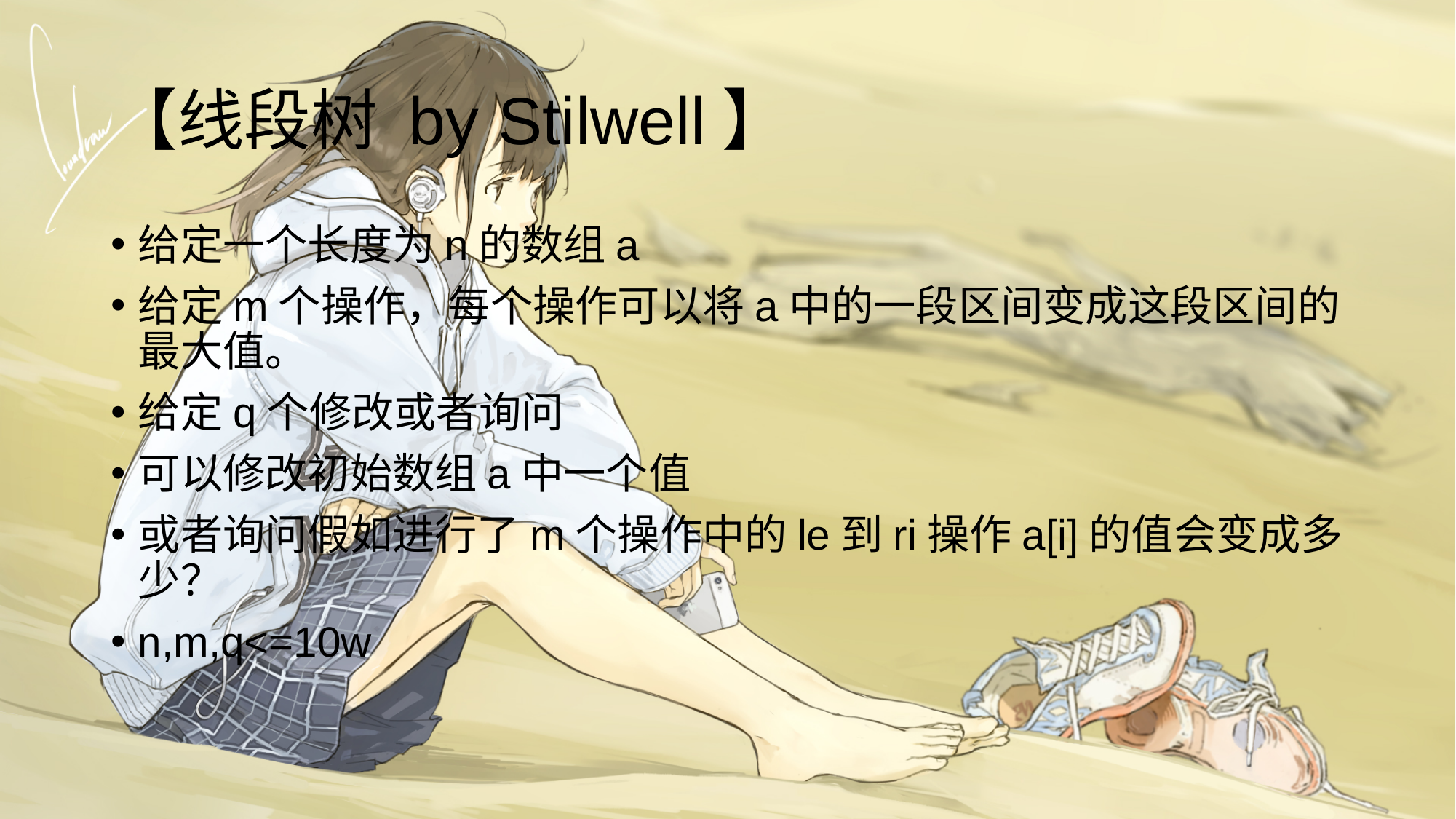

# 【线段树 by Stilwell】
给定一个长度为n的数组a
给定m个操作，每个操作可以将a中的一段区间变成这段区间的最大值。
给定q个修改或者询问
可以修改初始数组a中一个值
或者询问假如进行了m个操作中的le到ri操作a[i]的值会变成多少？
n,m,q<=10w